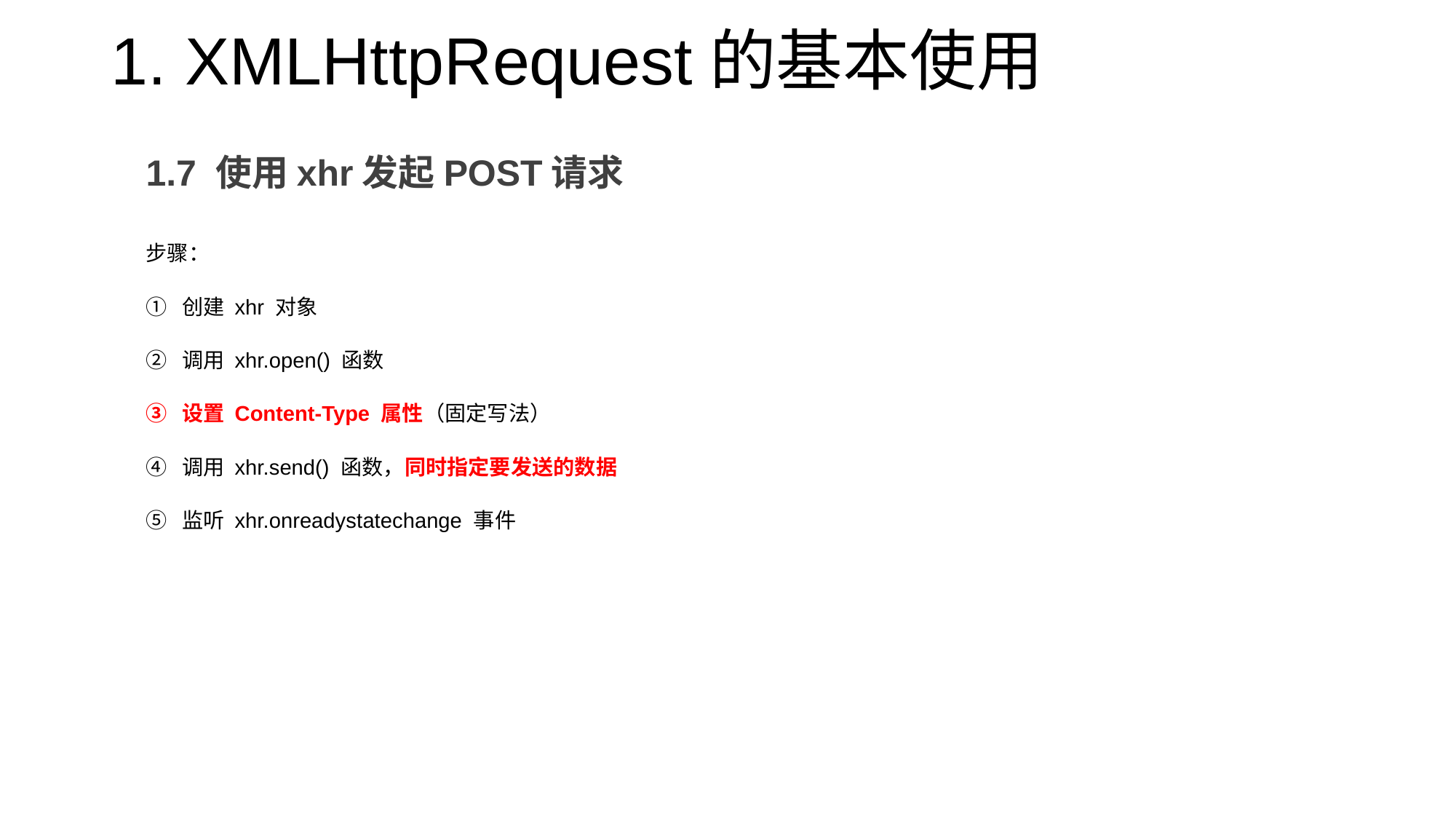

# 1. XMLHttpRequest的基本使用
1.7 使用xhr发起POST请求
步骤：
创建 xhr 对象
调用 xhr.open() 函数
设置 Content-Type 属性（固定写法）
调用 xhr.send() 函数，同时指定要发送的数据
监听 xhr.onreadystatechange 事件